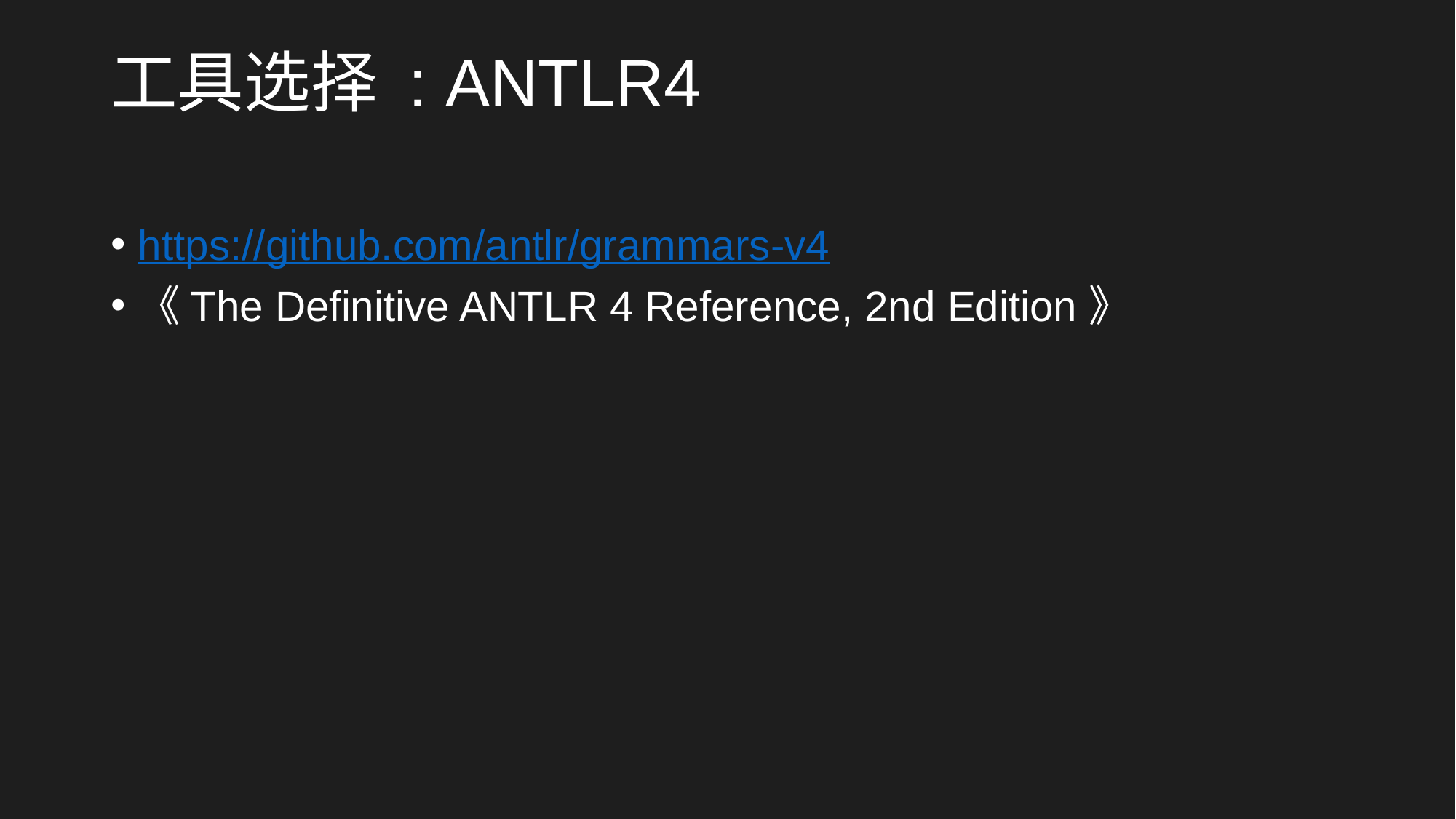

# 工具选择 : ANTLR4
https://github.com/antlr/grammars-v4
《The Definitive ANTLR 4 Reference, 2nd Edition》